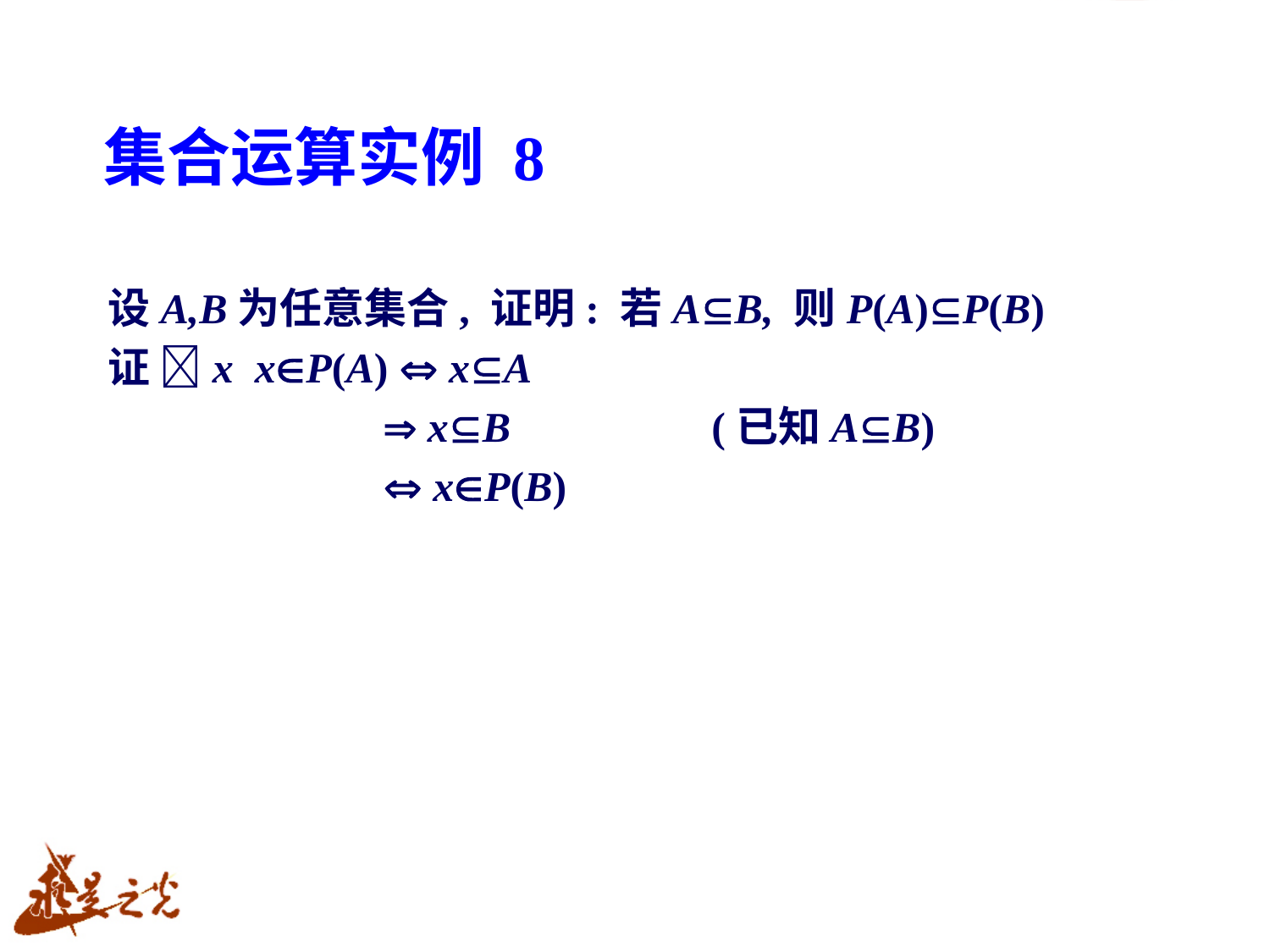

# 集合运算实例 8
设A,B为任意集合, 证明: 若A⊆B, 则P(A)⊆P(B)
证 ∀x  x∈P(A) ⇔ x⊆A
                          ⇒ x⊆B                   (已知A⊆B)
                          ⇔ x∈P(B)

31